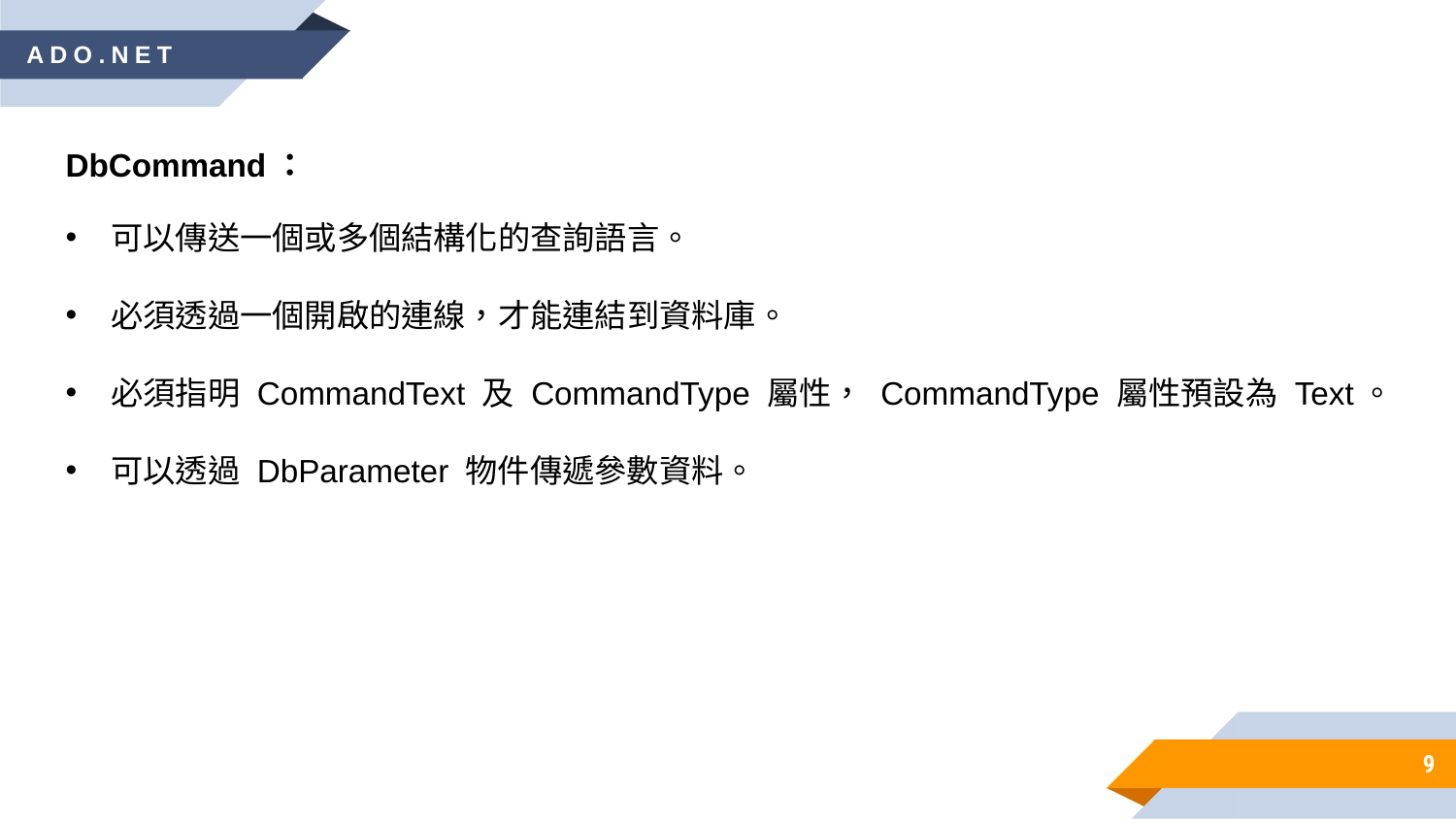

ADO.NET
DbCommand：

可以傳送一個或多個結構化的查詢語言。

必須透過一個開啟的連線，才能連結到資料庫。

必須指明 CommandText 及 CommandType 屬性， CommandType 屬性預設為 Text。

可以透過 DbParameter 物件傳遞參數資料。
9